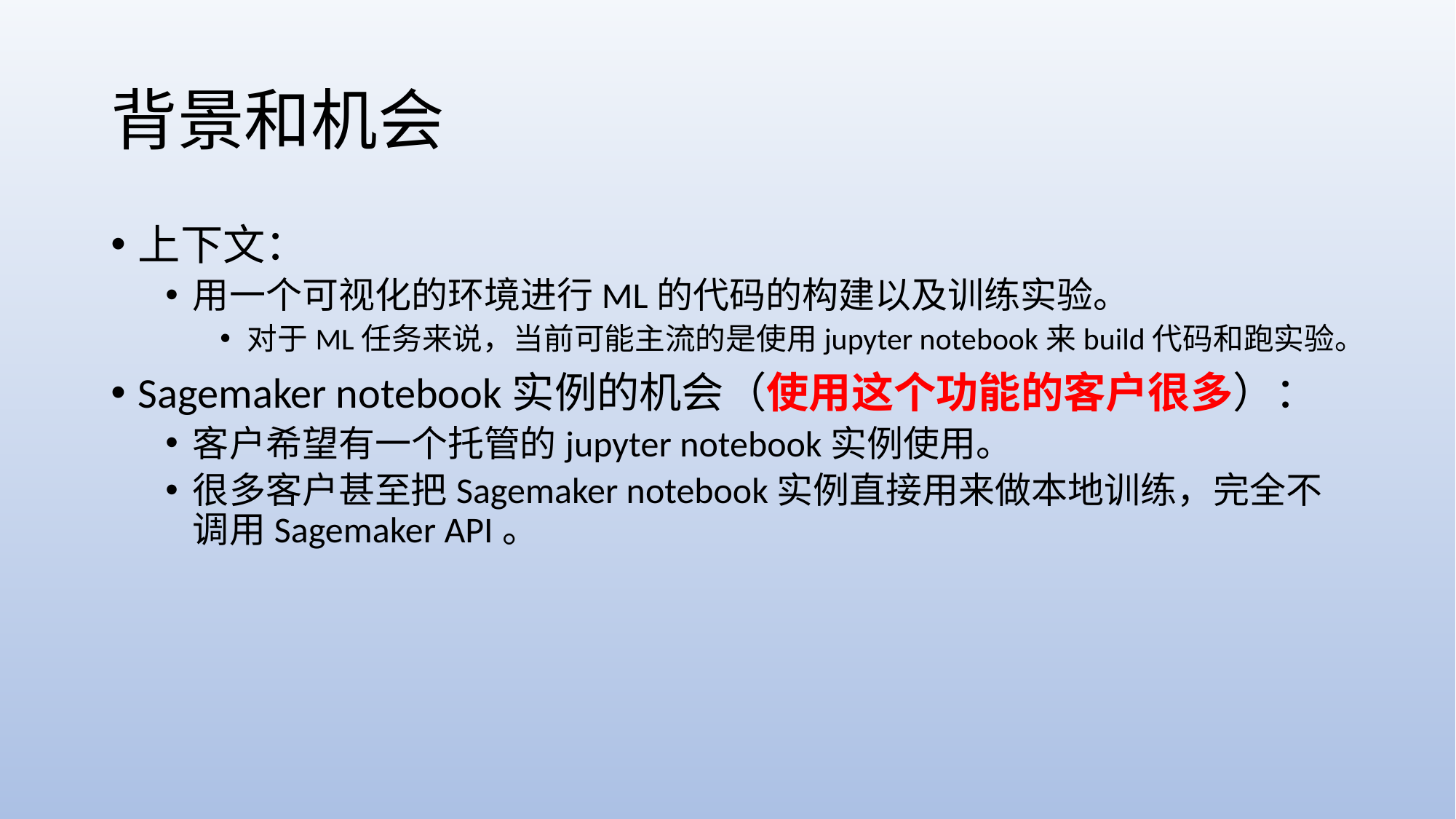

# 背景和机会
上下文：
用一个可视化的环境进行ML的代码的构建以及训练实验。
对于ML任务来说，当前可能主流的是使用jupyter notebook来build代码和跑实验。
Sagemaker notebook实例的机会（使用这个功能的客户很多）：
客户希望有一个托管的jupyter notebook实例使用。
很多客户甚至把Sagemaker notebook实例直接用来做本地训练，完全不调用Sagemaker API。